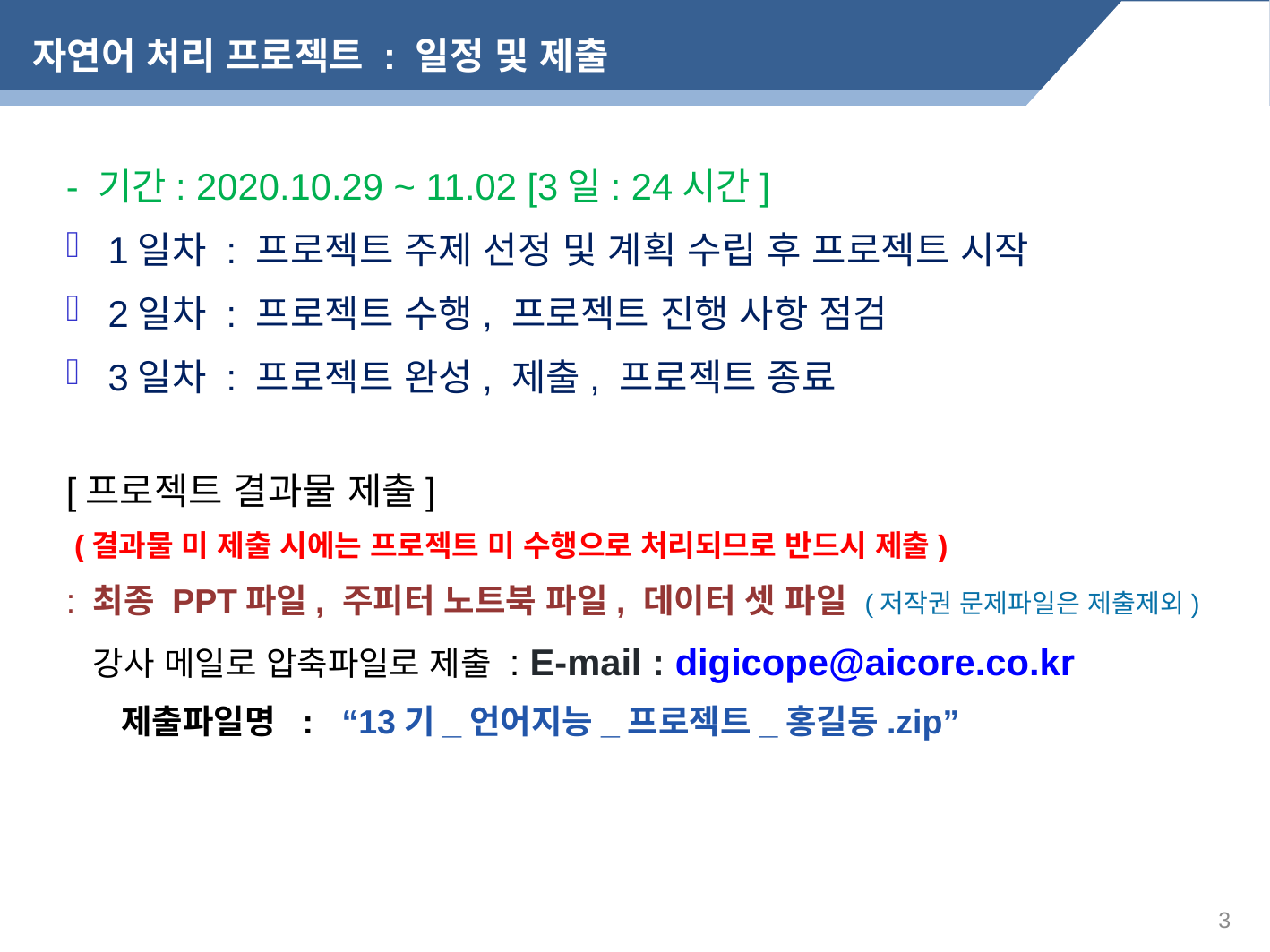

자연어 처리 프로젝트 : 일정 및 제출
- 기간: 2020.10.29 ~ 11.02 [3일: 24시간]
1일차 : 프로젝트 주제 선정 및 계획 수립 후 프로젝트 시작
2일차 : 프로젝트 수행, 프로젝트 진행 사항 점검
3일차 : 프로젝트 완성, 제출, 프로젝트 종료

[프로젝트 결과물 제출]
 (결과물 미 제출 시에는 프로젝트 미 수행으로 처리되므로 반드시 제출)
: 최종 PPT파일, 주피터 노트북 파일, 데이터 셋 파일 (저작권 문제파일은 제출제외)
  강사 메일로 압축파일로 제출 : E-mail : digicope@aicore.co.kr
     제출파일명  :   “13기_언어지능_프로젝트_홍길동.zip”